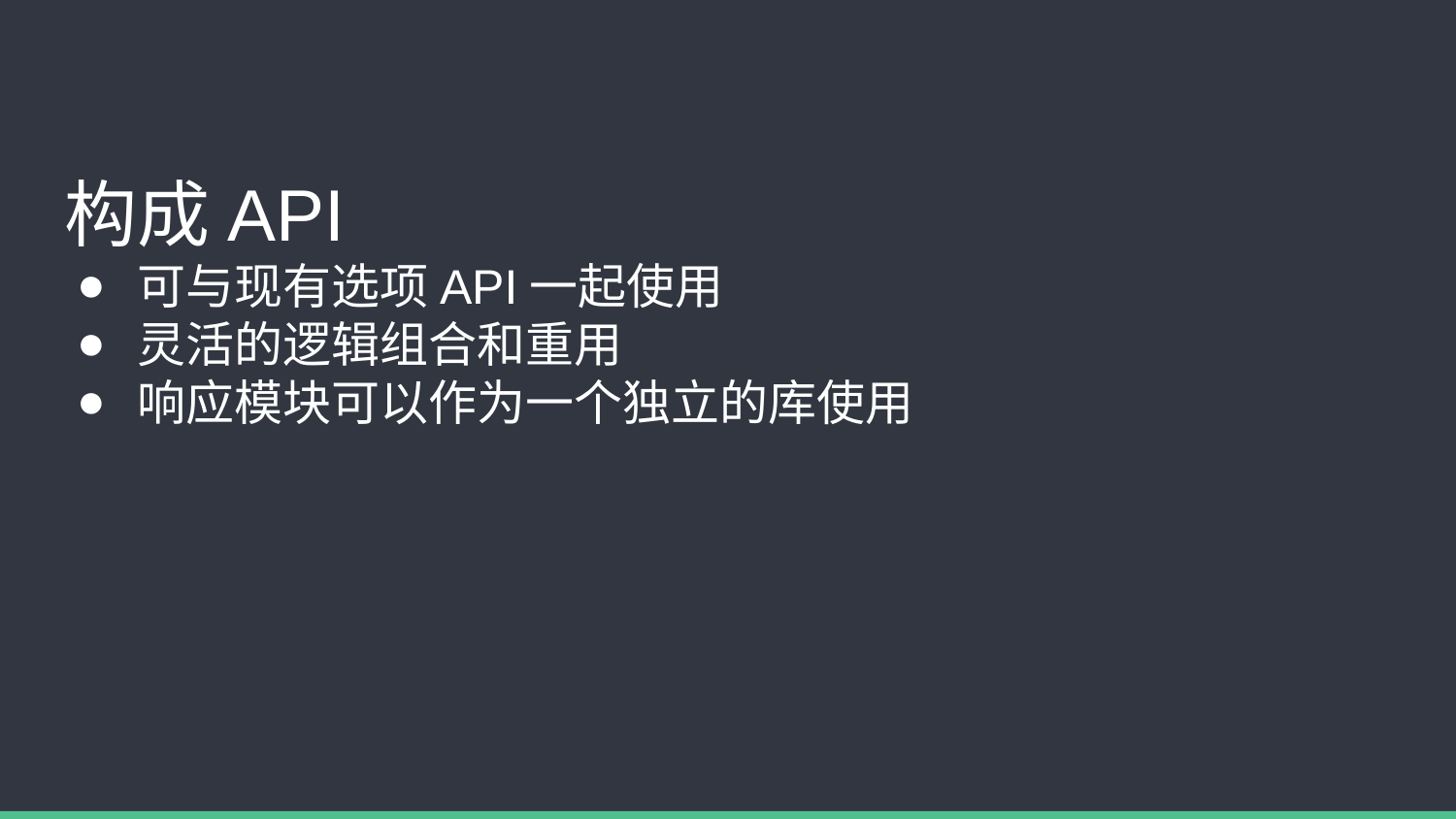

# 构成API
可与现有选项API一起使用
灵活的逻辑组合和重用
响应模块可以作为一个独立的库使用